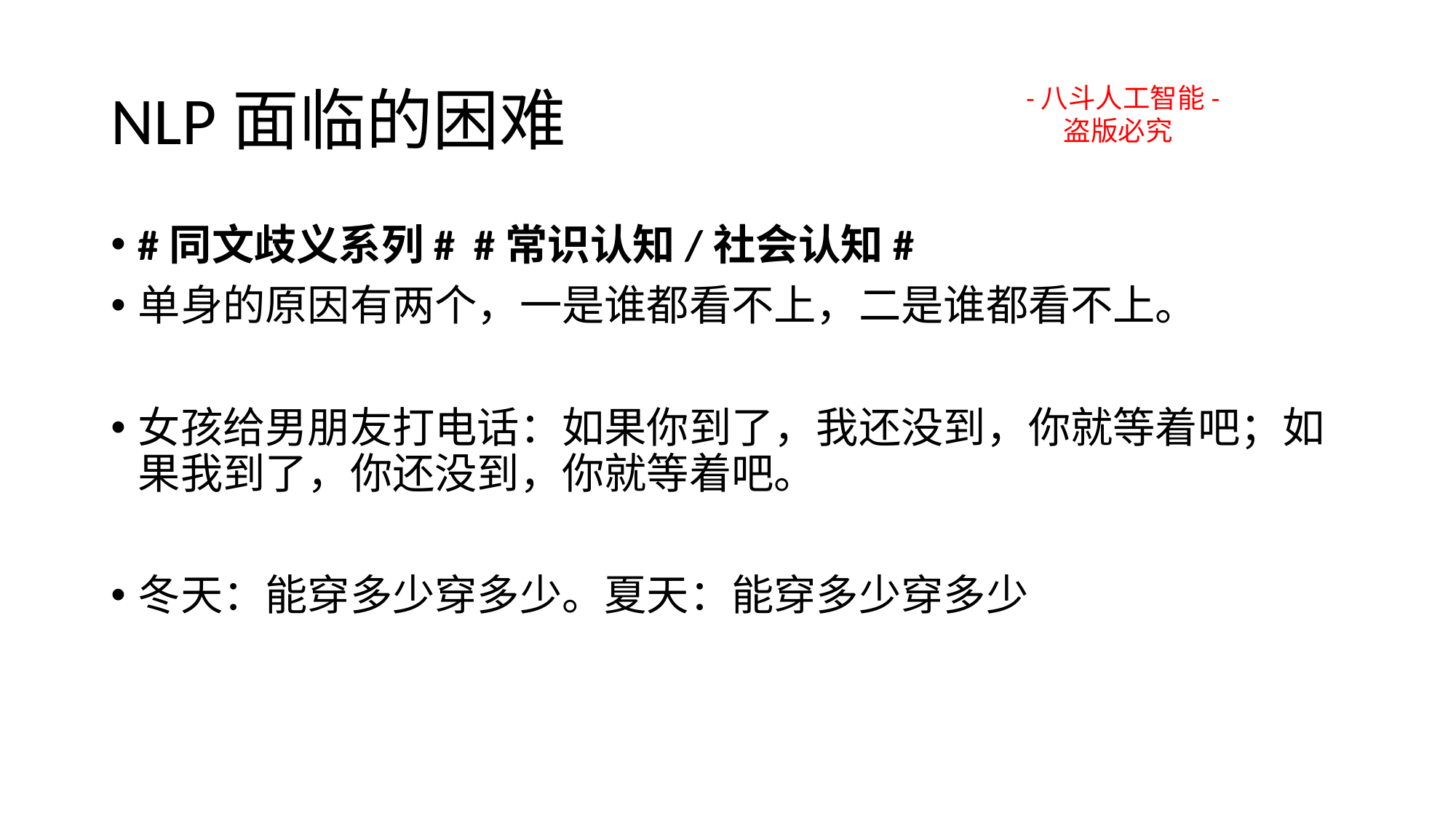

# NLP面临的困难
-八斗人工智能-
     盗版必究
#同文歧义系列#  #常识认知/社会认知#
单身的原因有两个，一是谁都看不上，二是谁都看不上。

女孩给男朋友打电话：如果你到了，我还没到，你就等着吧；如果我到了，你还没到，你就等着吧。

冬天：能穿多少穿多少。夏天：能穿多少穿多少